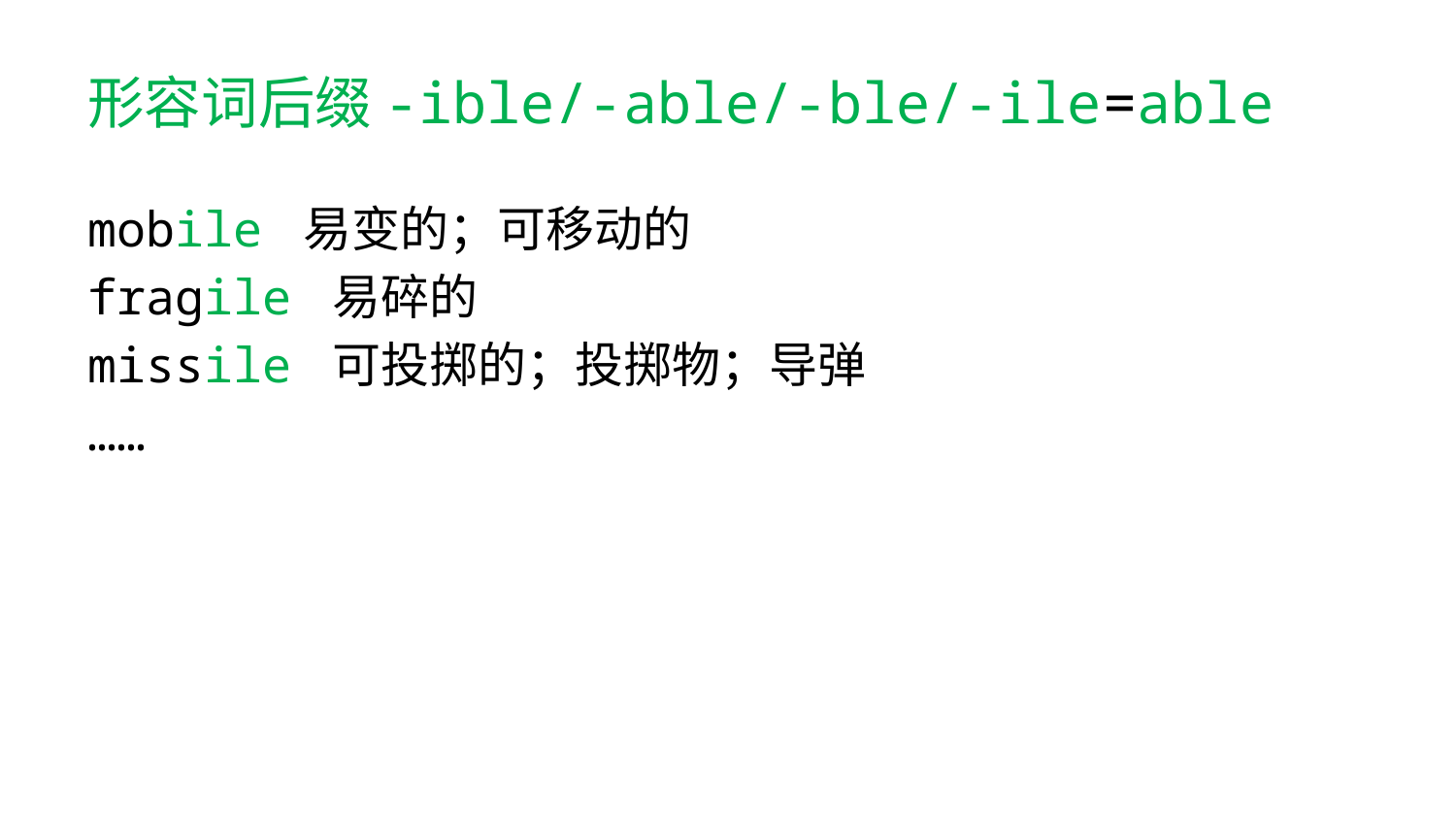

# 形容词后缀-ible/-able/-ble/-ile=able
mobile 易变的；可移动的
fragile 易碎的
missile 可投掷的；投掷物；导弹
……